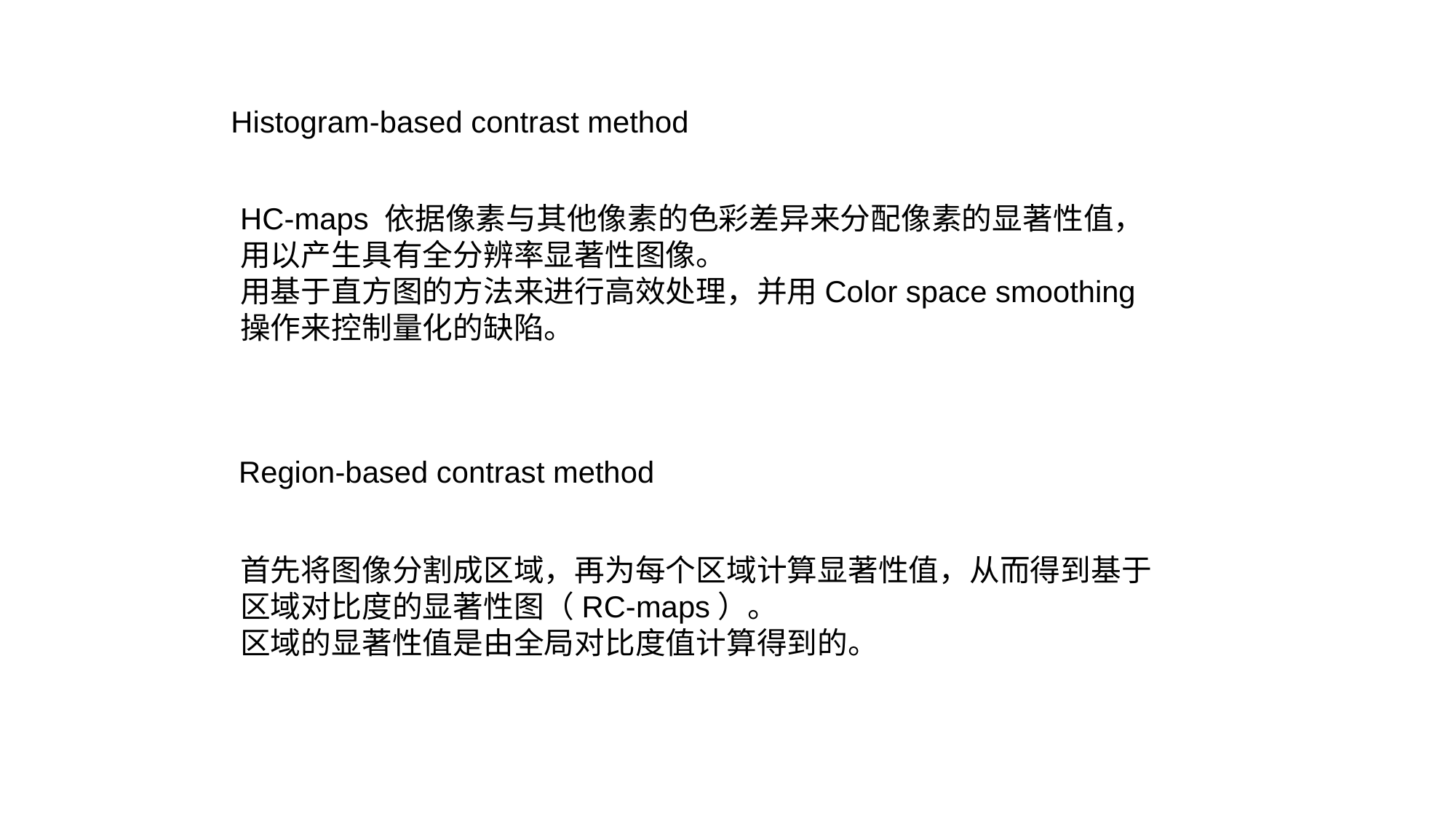

Histogram-based contrast method
HC-maps 依据像素与其他像素的色彩差异来分配像素的显著性值，用以产生具有全分辨率显著性图像。
用基于直方图的方法来进行高效处理，并用Color space smoothing操作来控制量化的缺陷。
Region-based contrast method
首先将图像分割成区域，再为每个区域计算显著性值，从而得到基于区域对比度的显著性图（RC-maps）。
区域的显著性值是由全局对比度值计算得到的。